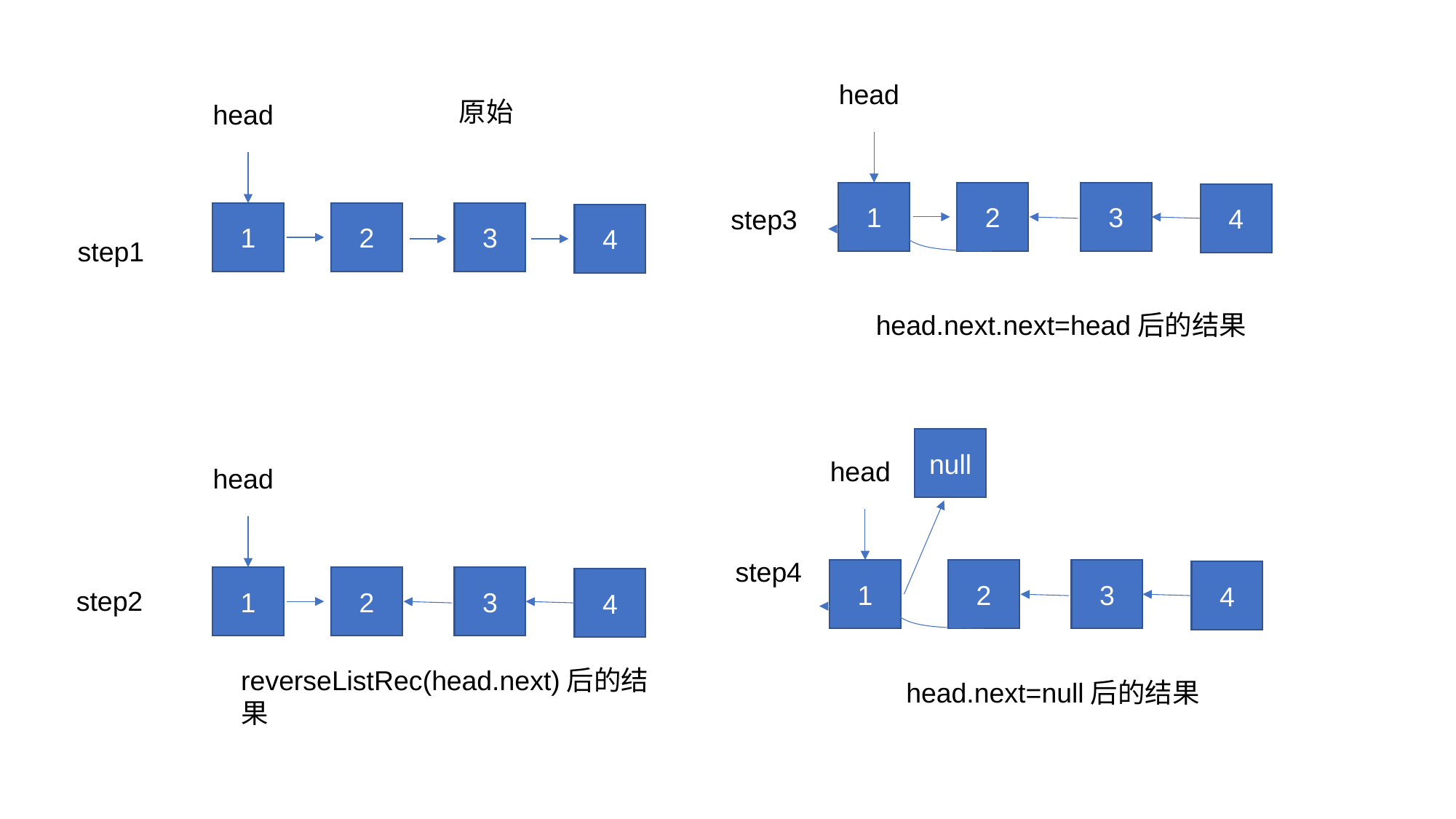

head
1
2
3
4
原始
head
1
2
3
4
head.next.next=head后的结果

null
head
1
2
3
4
head
1
2
3
4
reverseListRec(head.next)后的结果

head.next=null后的结果

step3
step1
step4
step2